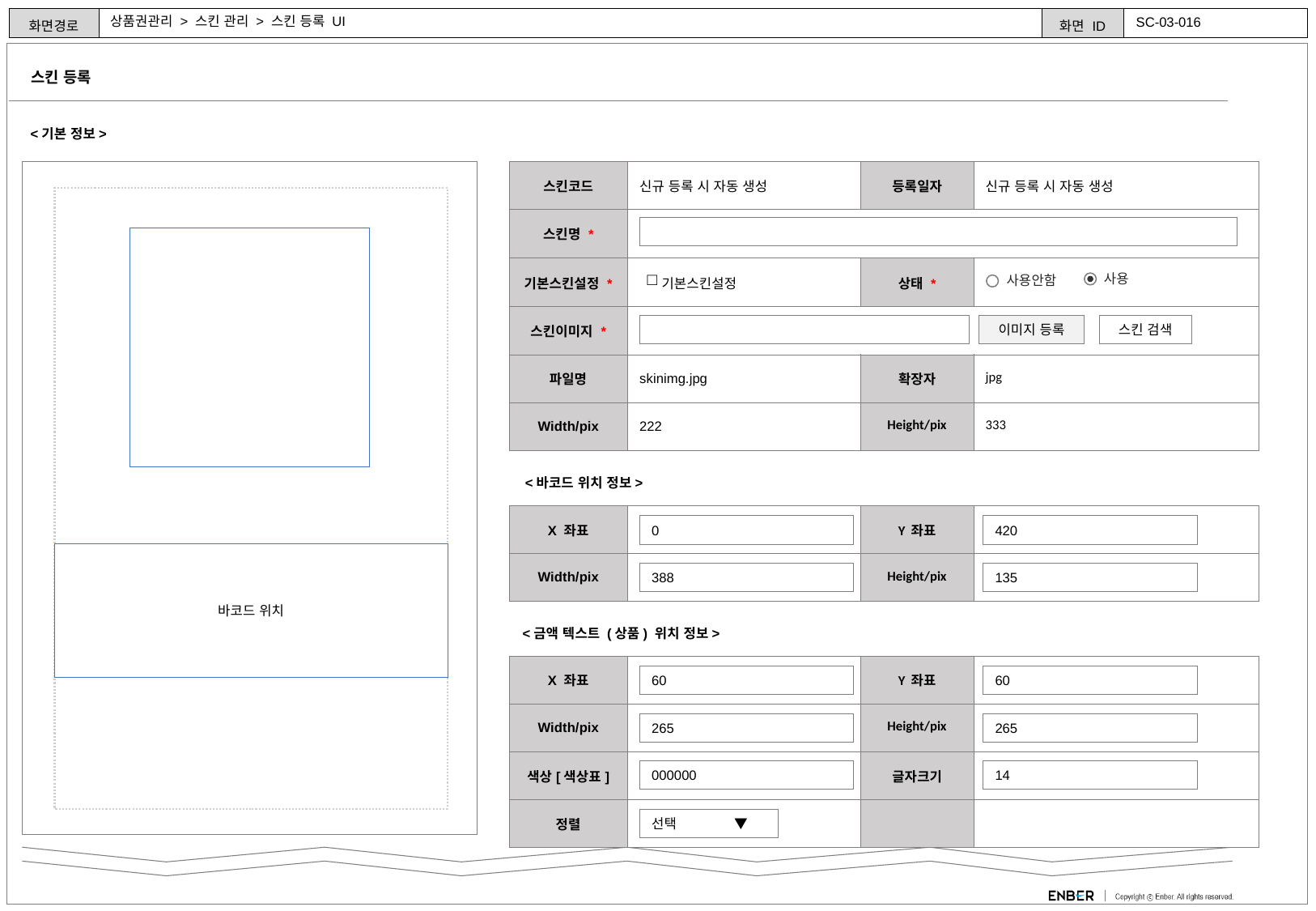

# 상품권관리 > 스킨 관리 > 스킨 등록 UI
SC-03-016
스킨 등록
V
<기본 정보>

| 스킨코드 | 신규 등록 시 자동 생성 | 등록일자 | 신규 등록 시 자동 생성 |
| --- | --- | --- | --- |
| 스킨명 \* |  |  |  |
| 기본스킨설정 \* | 기본스킨설정 | 상태 \* |  |
| 스킨이미지 \* |  |  |  |
| 파일명 | skinimg.jpg | 확장자 | jpg |
| Width/pix | 222 | Height/pix | 333 |

□
사용

사용안함

스킨 검색
이미지 등록
<바코드 위치 정보>
| X 좌표 |  | Y 좌표 |  |
| --- | --- | --- | --- |
| Width/pix |  | Height/pix |  |
0
420
바코드 위치
388
135
<금액 텍스트 (상품) 위치 정보>
| X 좌표 |  | Y 좌표 |  |
| --- | --- | --- | --- |
| Width/pix |  | Height/pix |  |
| 색상[색상표] |  | 글자크기 |  |
| 정렬 |  |  |  |
60
60
265
265
000000
14
선택               ▼